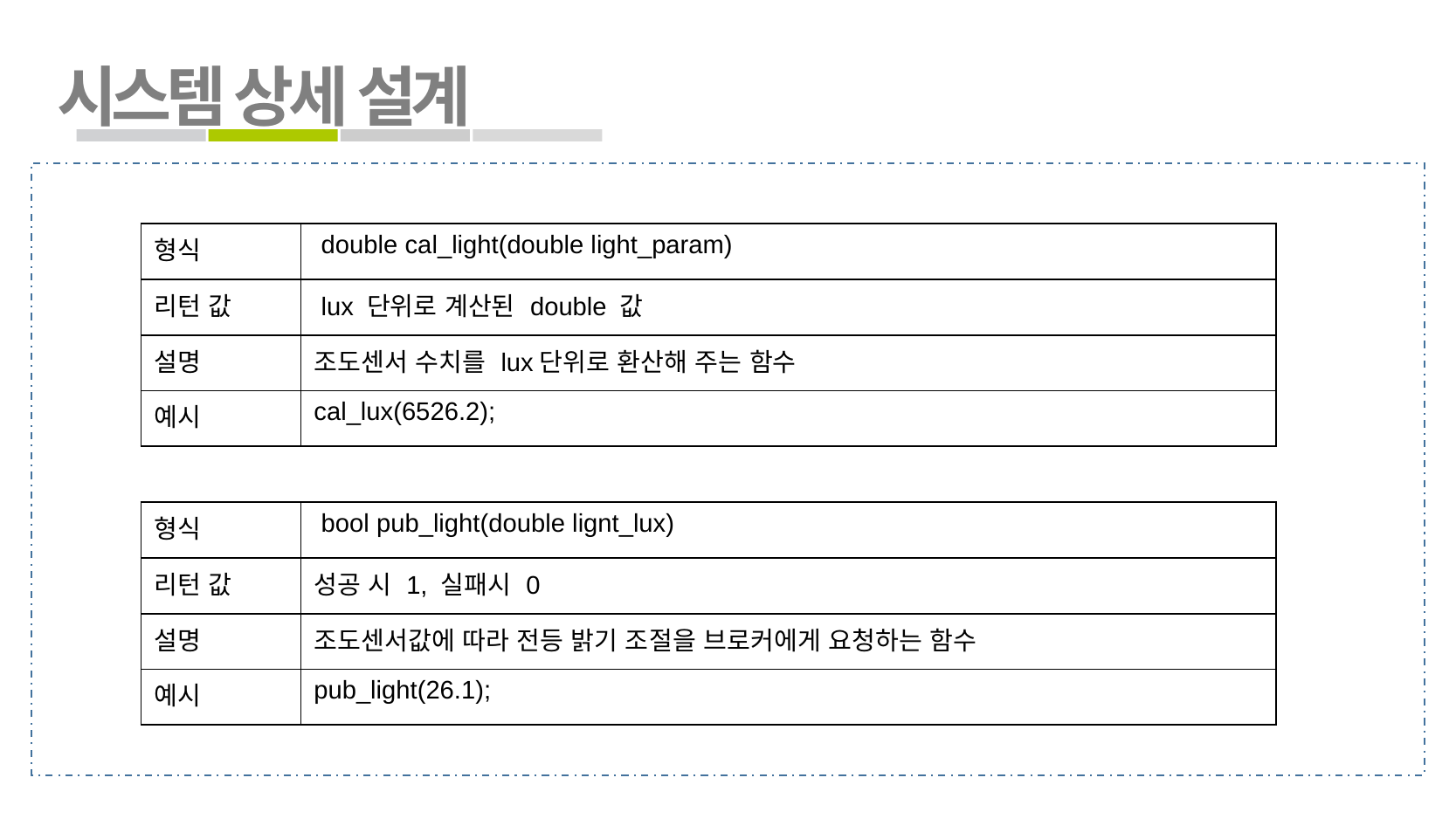

시스템 상세 설계

| 형식 | double cal\_light(double light\_param) |
| --- | --- |
| 리턴 값 | lux 단위로 계산된 double 값 |
| 설명 | 조도센서 수치를 lux단위로 환산해 주는 함수 |
| 예시 | cal\_lux(6526.2); |
| 형식 | bool pub\_light(double lignt\_lux) |
| --- | --- |
| 리턴 값 | 성공 시 1, 실패시 0 |
| 설명 | 조도센서값에 따라 전등 밝기 조절을 브로커에게 요청하는 함수 |
| 예시 | pub\_light(26.1); |